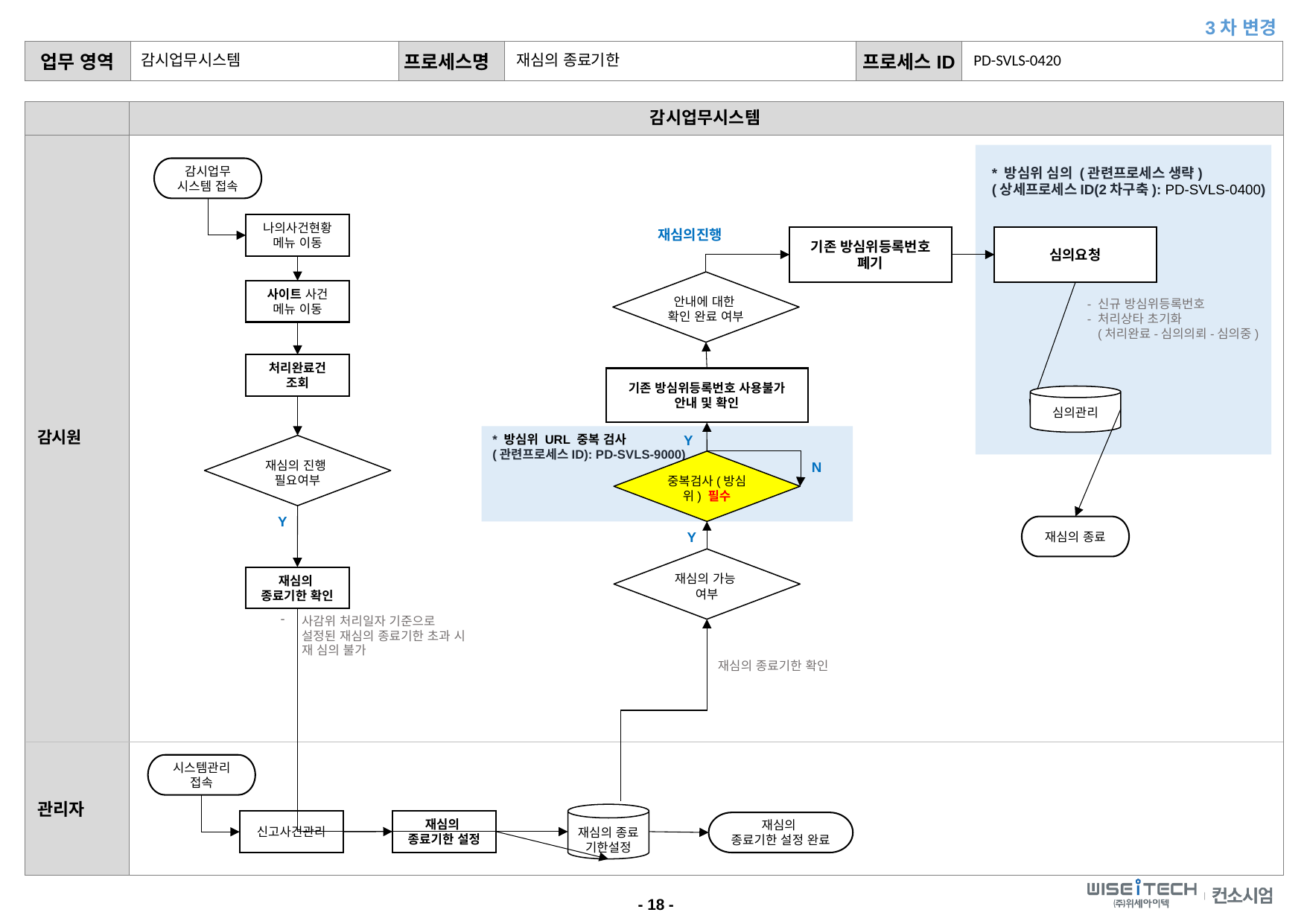

3차 변경
PD-SVLS-0420
감시업무시스템
재심의 종료기한
감시업무시스템
감시원

감시업무
시스템 접속
* 방심위 심의 (관련프로세스 생략)
(상세프로세스ID(2차구축): PD-SVLS-0400)

나의사건현황
메뉴 이동
재심의진행
기존 방심위등록번호 폐기
심의요청
안내에 대한
확인 완료 여부
사이트 사건
메뉴 이동
- 신규 방심위등록번호
- 처리상타 초기화
   (처리완료-심의의뢰-심의중)
처리완료건
조회
기존 방심위등록번호 사용불가 안내 및 확인
심의관리
* 방심위 URL 중복 검사
(관련프로세스ID): PD-SVLS-9000)
Y
재심의 진행
필요여부
중복검사(방심위) 필수
N
Y
재심의 종료
Y
재심의 가능
여부
재심의
종료기한 확인
사감위 처리일자 기준으로 설정된 재심의 종료기한 초과 시 재 심의 불가
재심의 종료기한 확인
관리자
시스템관리 접속
재심의 종료
기한설정
재심의
종료기한 설정
신고사건관리
재심의
종료기한 설정 완료